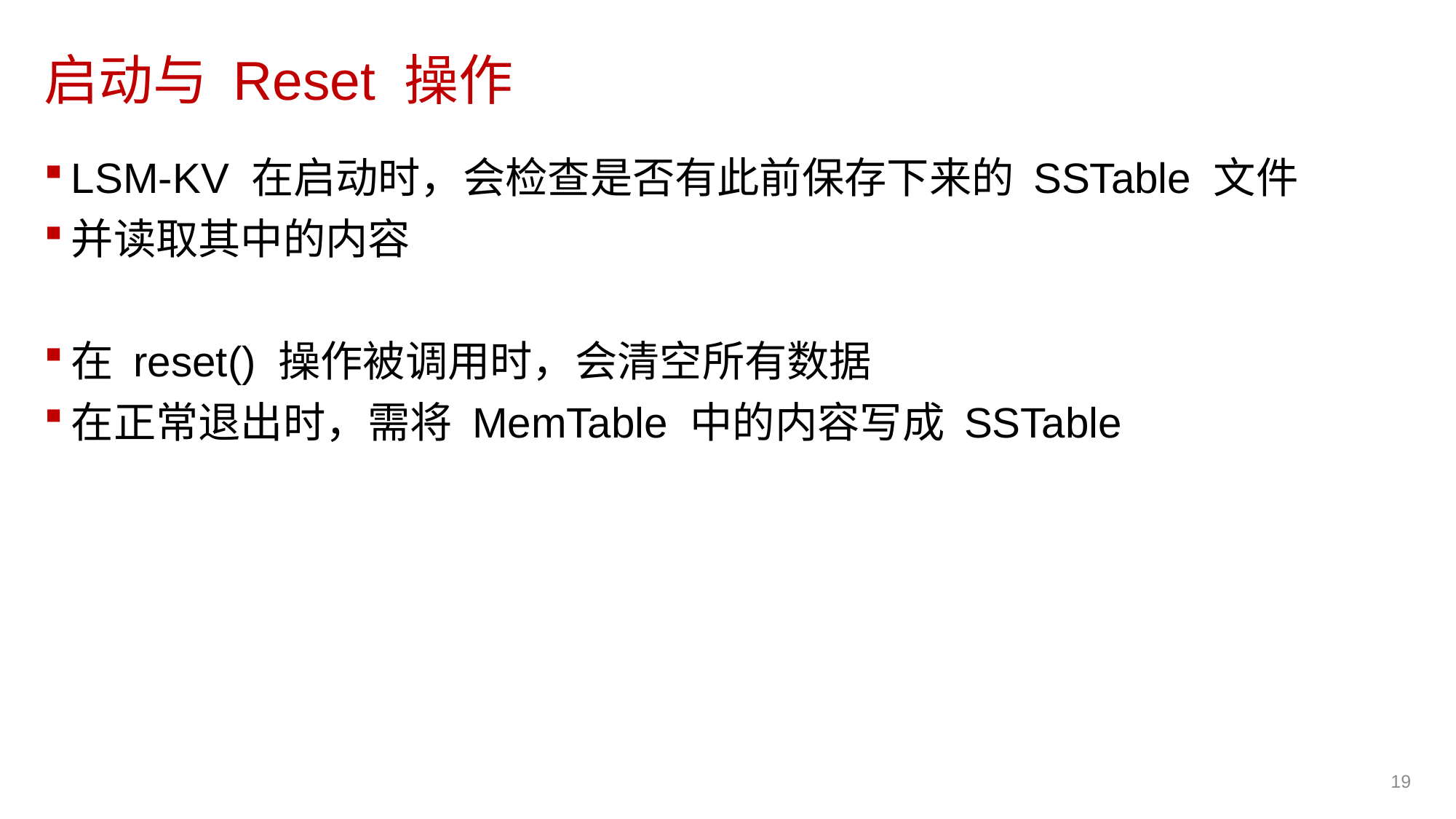

# 启动与 Reset 操作
LSM-KV 在启动时，会检查是否有此前保存下来的 SSTable 文件
并读取其中的内容

在 reset() 操作被调用时，会清空所有数据
在正常退出时，需将 MemTable 中的内容写成 SSTable
19